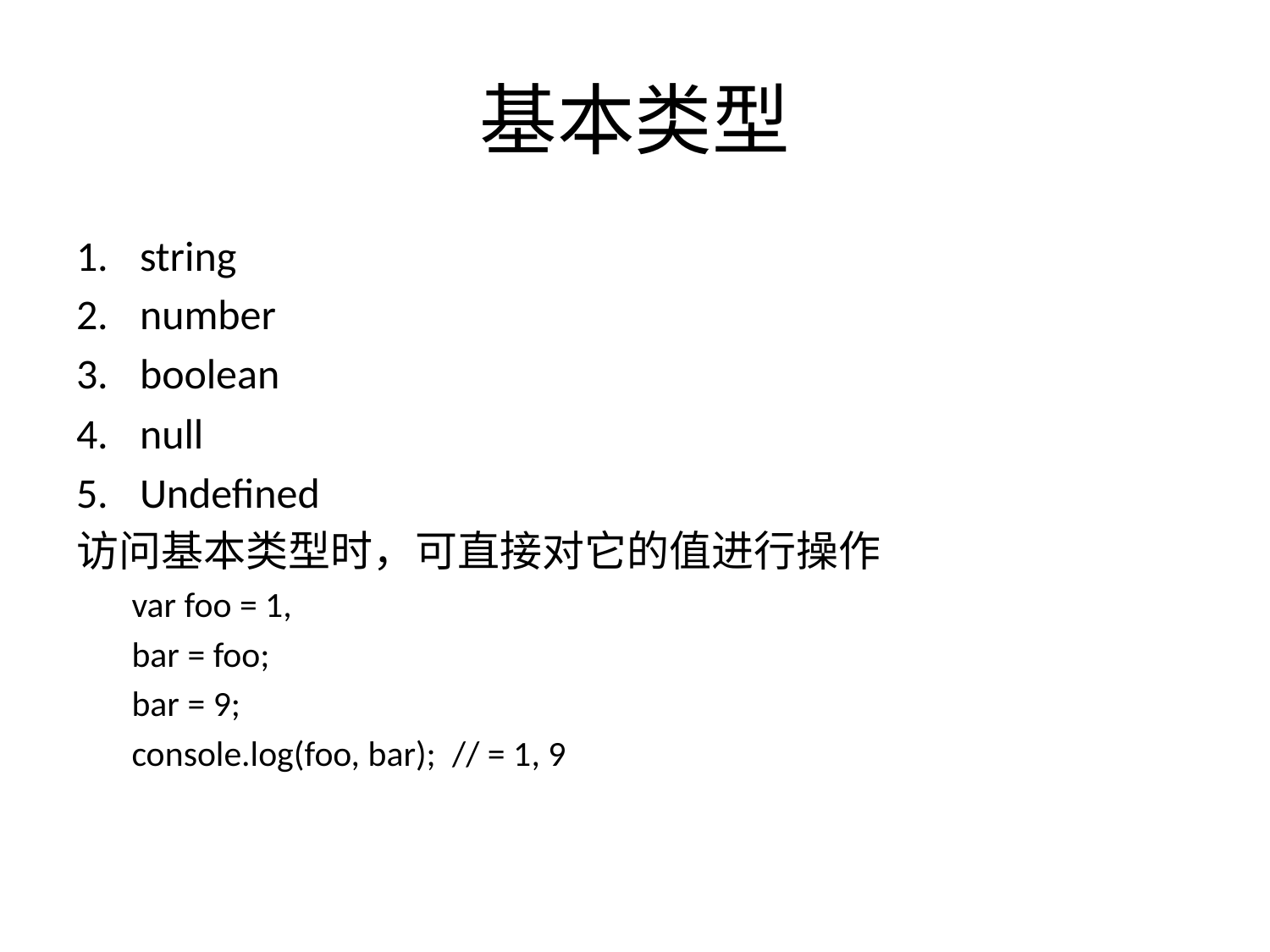

# 基本类型
string
number
boolean
null
Undefined
访问基本类型时，可直接对它的值进行操作
var foo = 1,
bar = foo;
bar = 9;
console.log(foo, bar);  // = 1, 9